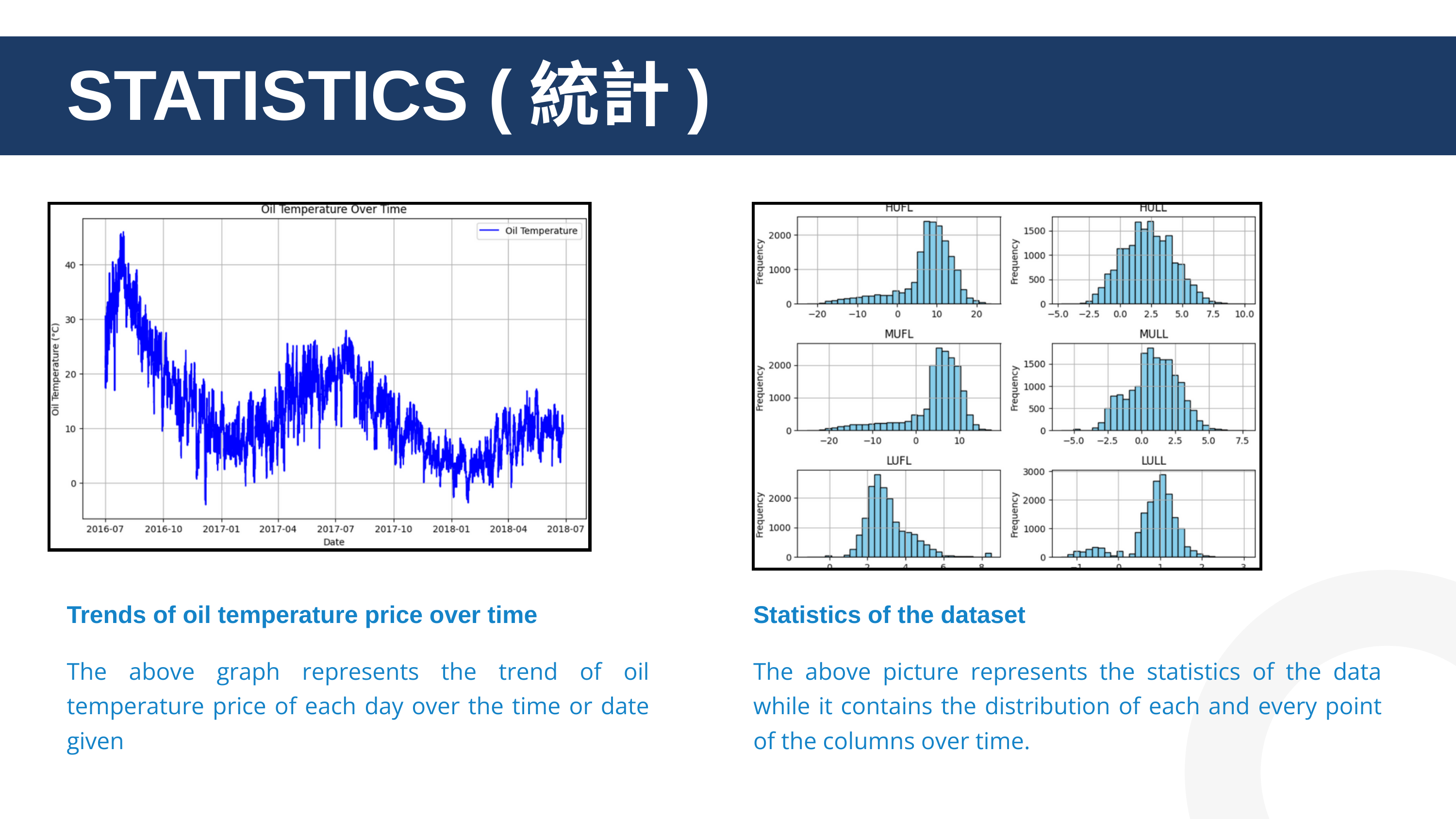

STATISTICS (統計)

Trends of oil temperature price over time
Statistics of the dataset

The above graph represents the trend of oil temperature price of each day over the time or date given
The above picture represents the statistics of the data while it contains the distribution of each and every point of the columns over time.